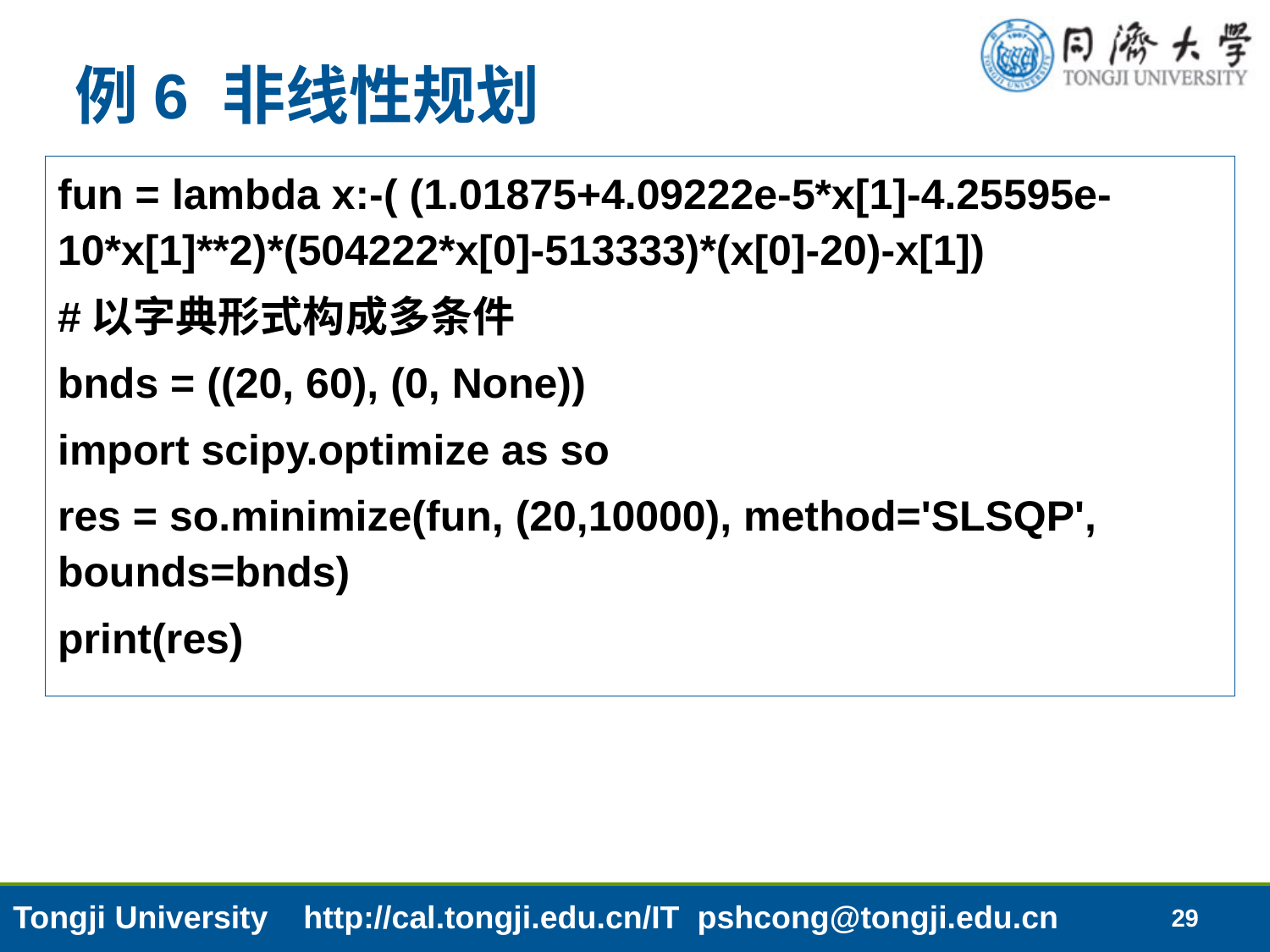

# 例6 非线性规划
fun = lambda x:-( (1.01875+4.09222e-5*x[1]-4.25595e-10*x[1]**2)*(504222*x[0]-513333)*(x[0]-20)-x[1])
#以字典形式构成多条件
bnds = ((20, 60), (0, None))
import scipy.optimize as so
res = so.minimize(fun, (20,10000), method='SLSQP', bounds=bnds)
print(res)